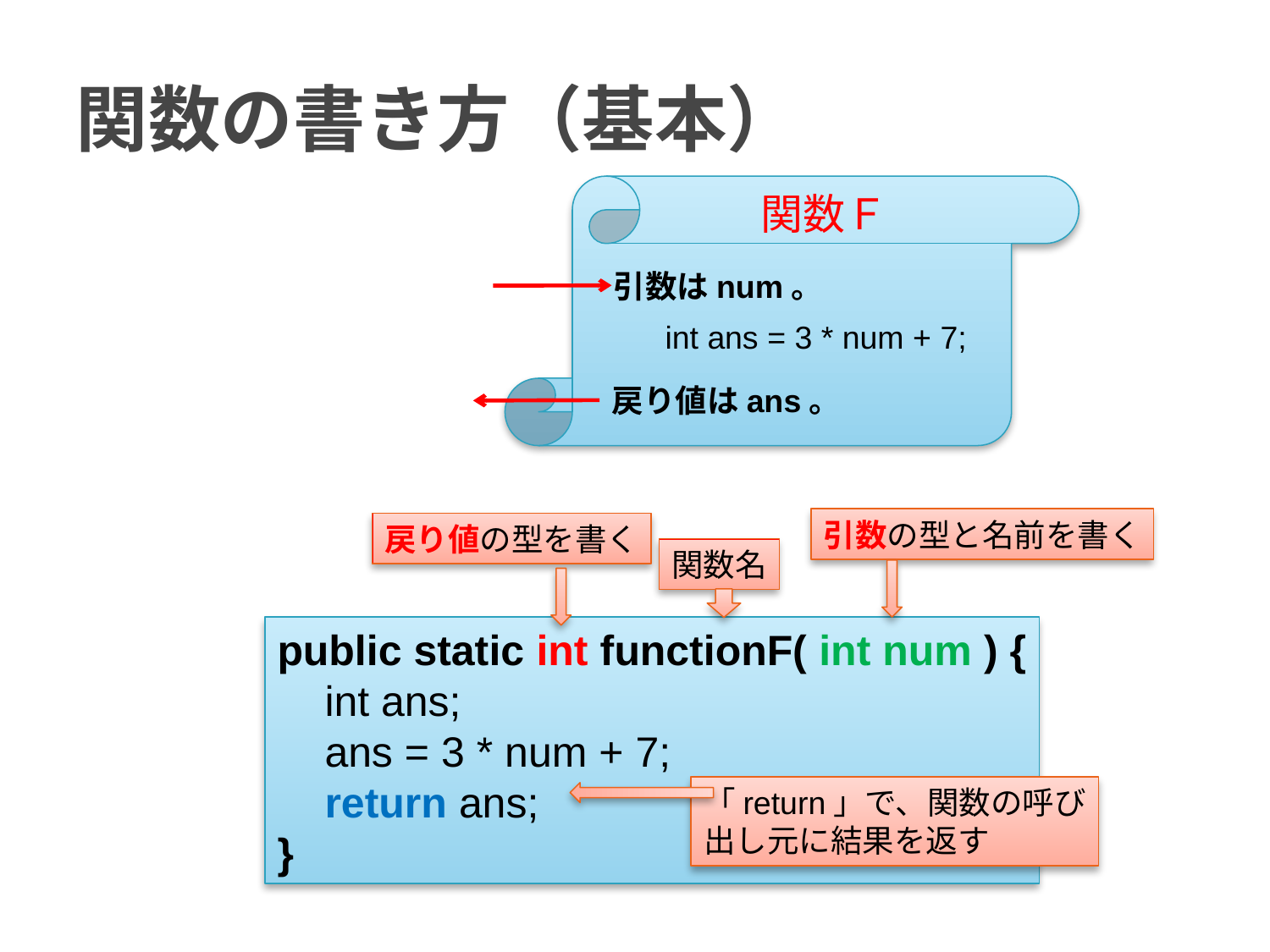

# 関数の書き方（基本）

関数Ｆ
引数はnum。
int ans = 3 * num + 7;
戻り値はans。
引数の型と名前を書く
戻り値の型を書く
関数名

public static int functionF( int num ) {
    int ans;
    ans = 3 * num + 7;
    return ans;
}

「return」で、関数の呼び
出し元に結果を返す